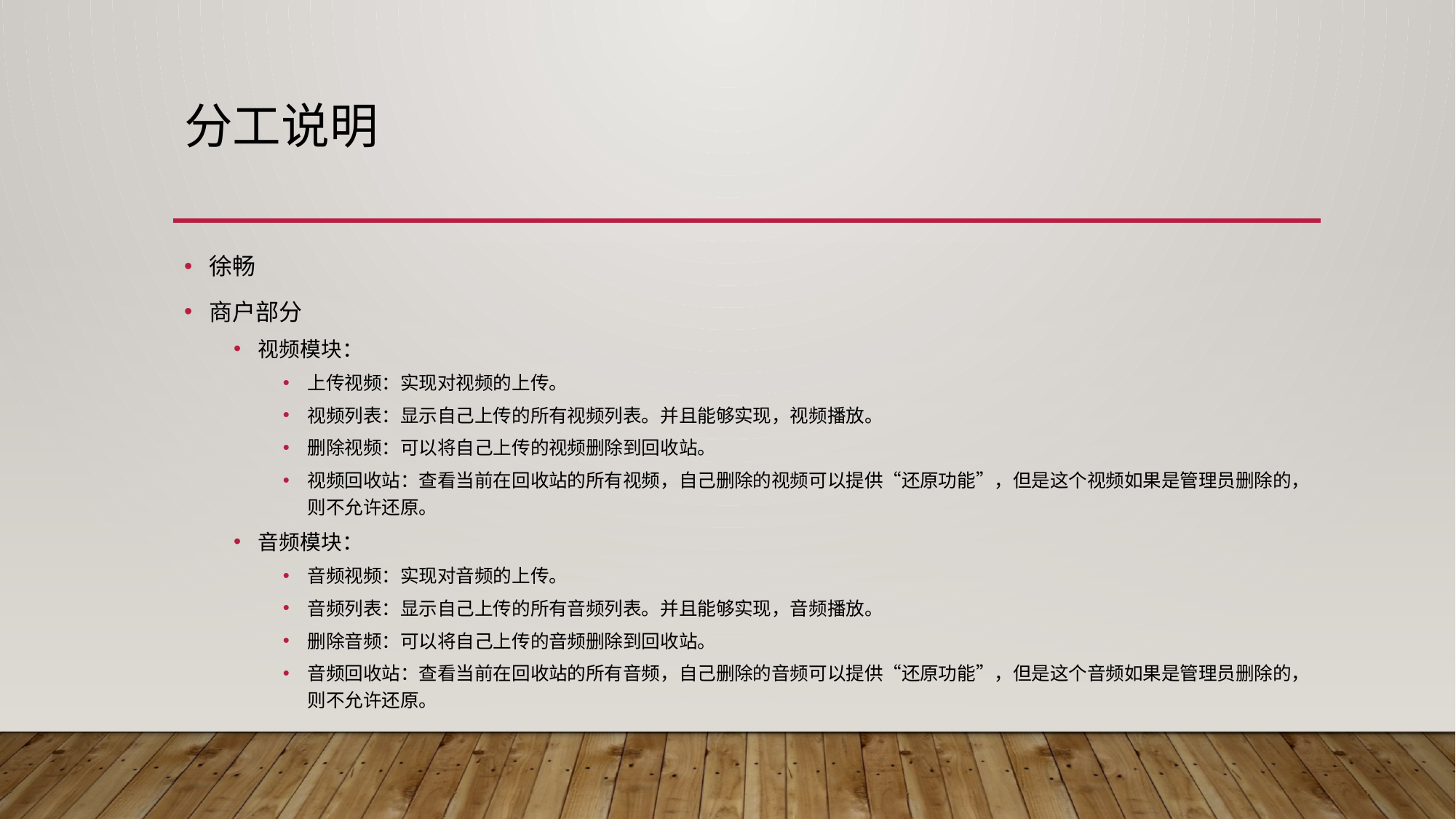

# 分工说明
徐畅
商户部分
视频模块：
上传视频：实现对视频的上传。
视频列表：显示自己上传的所有视频列表。并且能够实现，视频播放。
删除视频：可以将自己上传的视频删除到回收站。
视频回收站：查看当前在回收站的所有视频，自己删除的视频可以提供“还原功能”，但是这个视频如果是管理员删除的，则不允许还原。
音频模块：
音频视频：实现对音频的上传。
音频列表：显示自己上传的所有音频列表。并且能够实现，音频播放。
删除音频：可以将自己上传的音频删除到回收站。
音频回收站：查看当前在回收站的所有音频，自己删除的音频可以提供“还原功能”，但是这个音频如果是管理员删除的，则不允许还原。